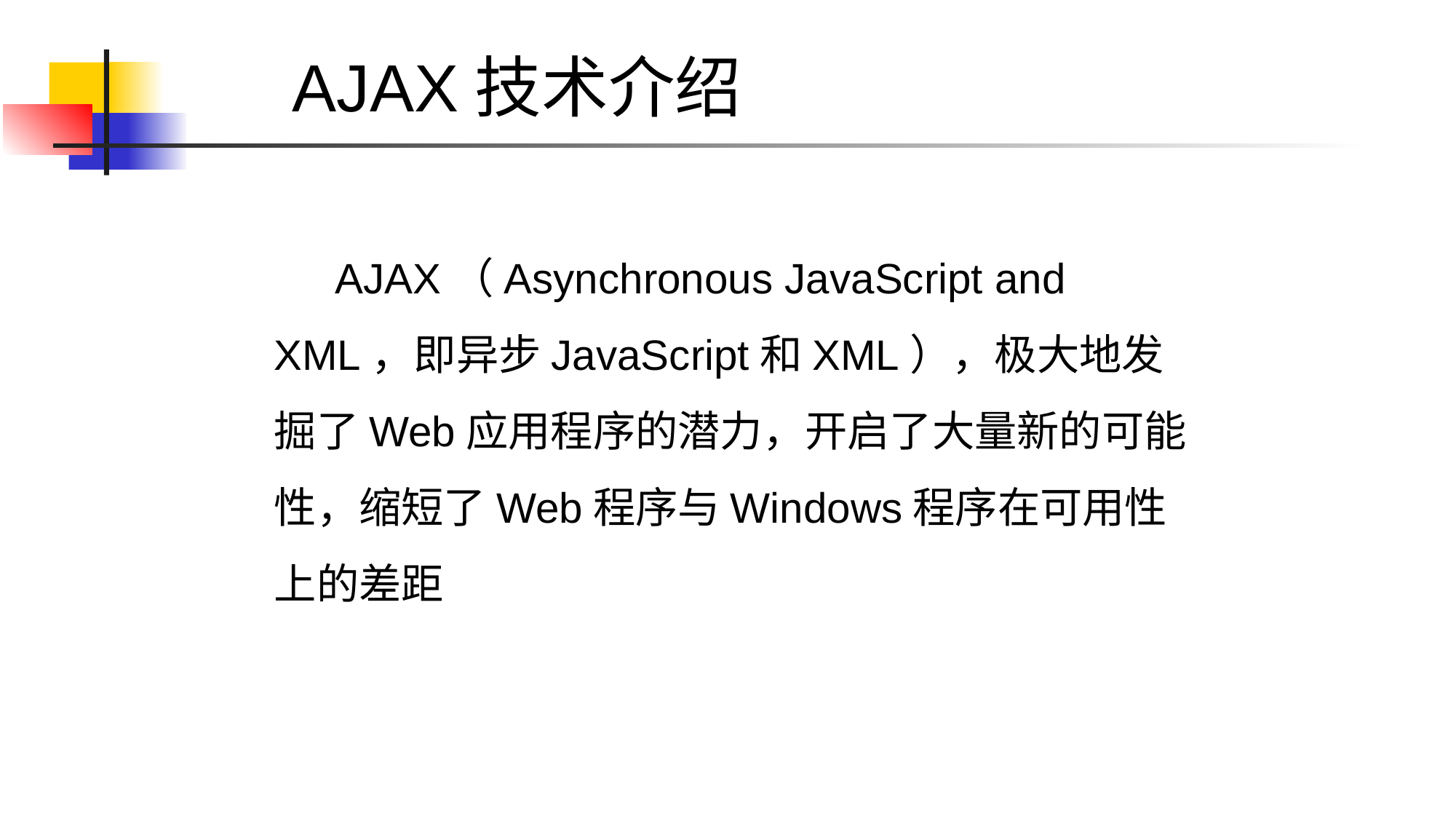

AJAX技术介绍
      AJAX（Asynchronous JavaScript and XML，即异步JavaScript和XML），极大地发掘了Web应用程序的潜力，开启了大量新的可能性，缩短了Web程序与Windows程序在可用性上的差距